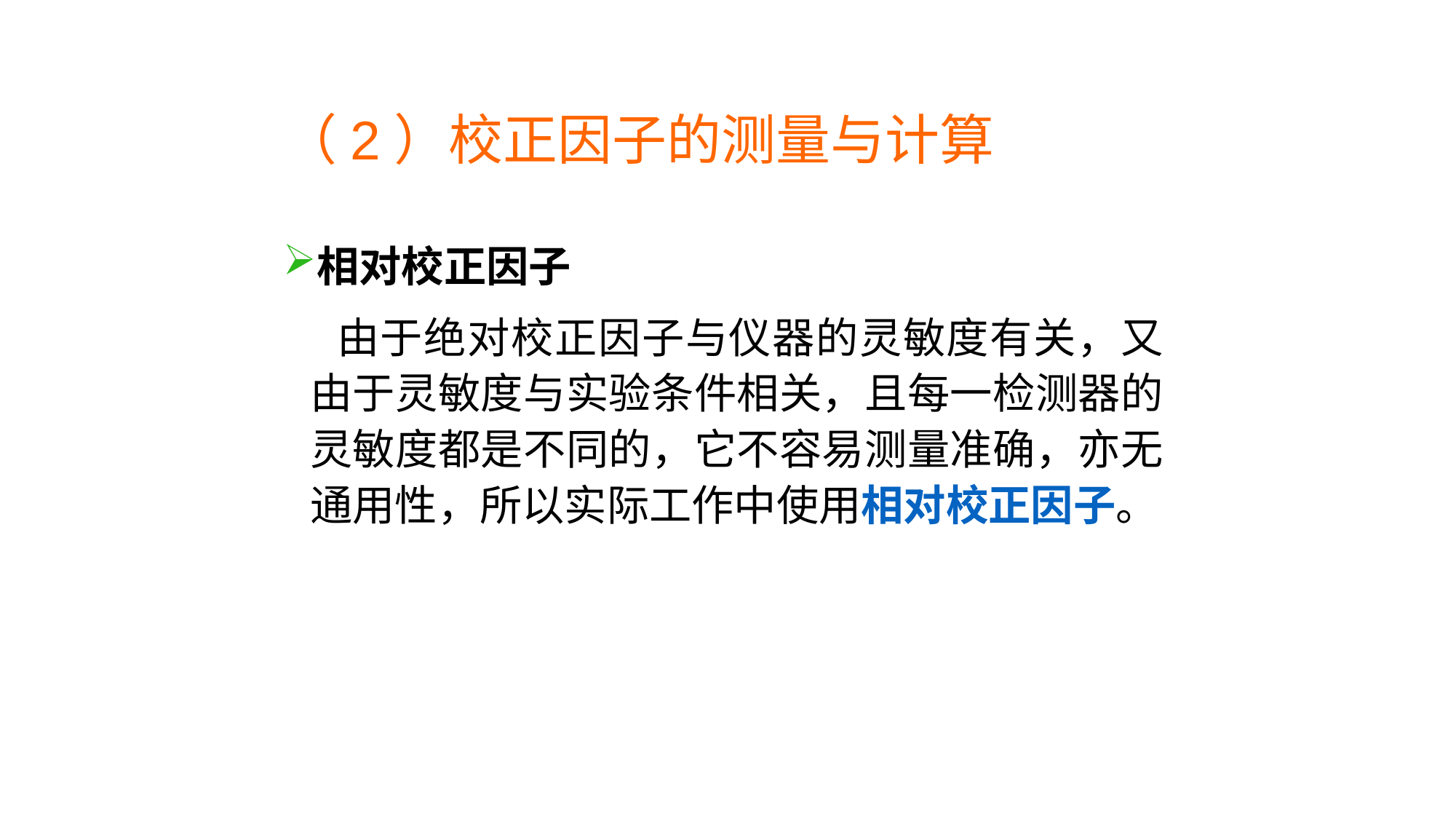

（2）校正因子的测量与计算
相对校正因子
    由于绝对校正因子与仪器的灵敏度有关，又由于灵敏度与实验条件相关，且每一检测器的灵敏度都是不同的，它不容易测量准确，亦无通用性，所以实际工作中使用相对校正因子。